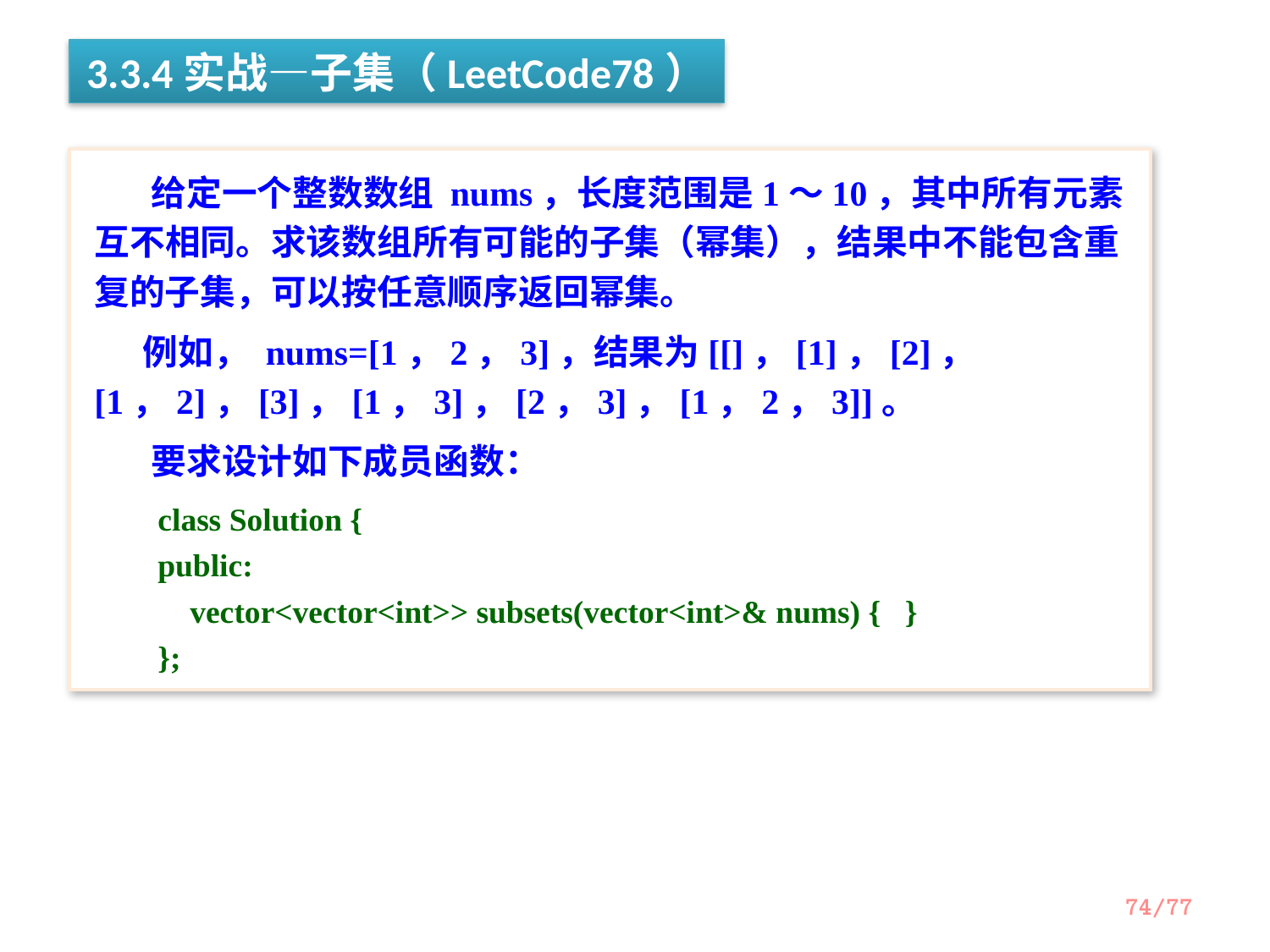

3.3.4实战—子集（LeetCode78）
      给定一个整数数组 nums，长度范围是1～10，其中所有元素互不相同。求该数组所有可能的子集（幂集），结果中不能包含重复的子集，可以按任意顺序返回幂集。
     例如， nums=[1，2，3]，结果为[[]，[1]，[2]，[1，2]，[3]，[1，3]，[2，3]，[1，2，3]]。
      要求设计如下成员函数：
class Solution {
public:
    vector<vector<int>> subsets(vector<int>& nums) {   }
};
74/77